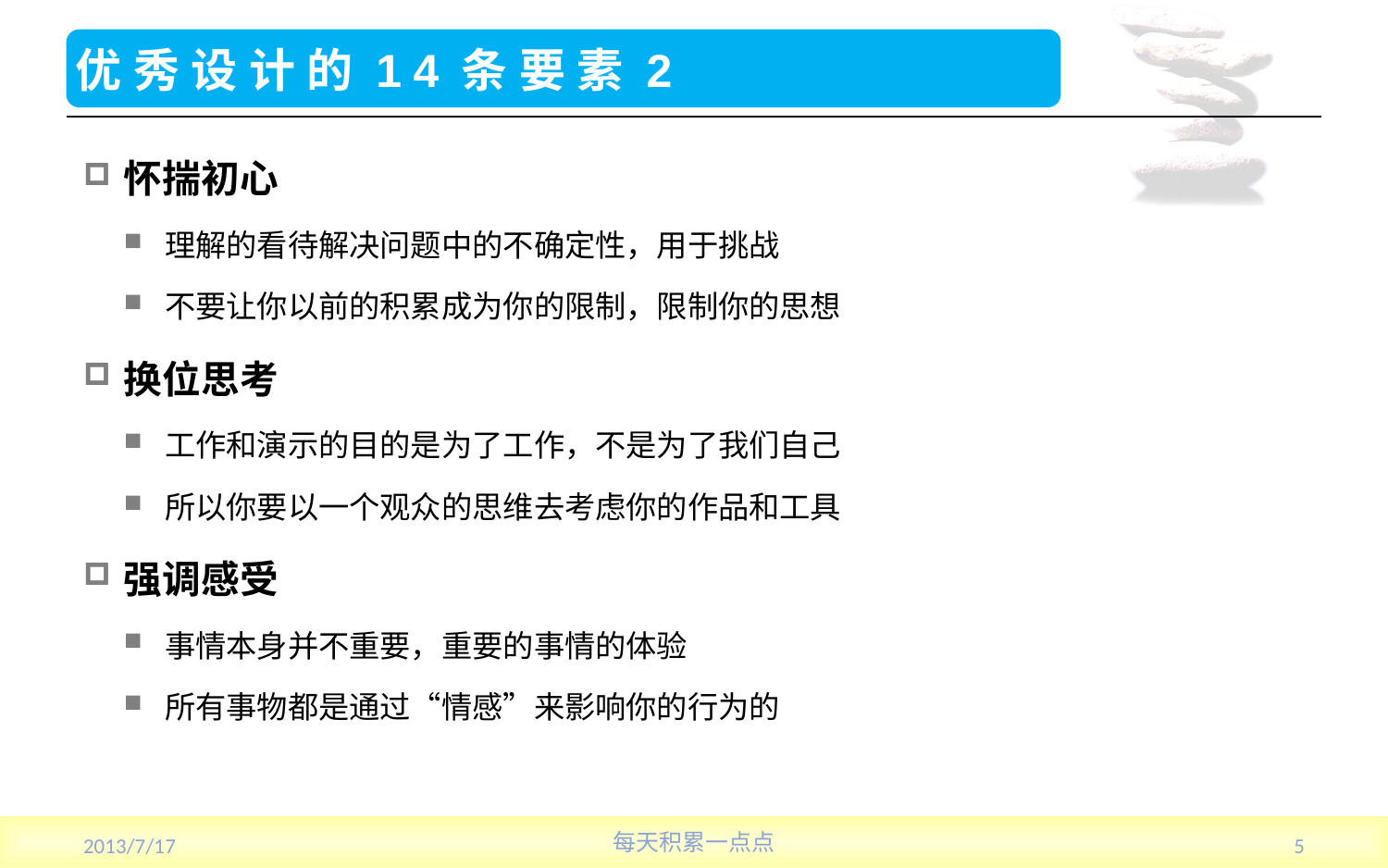

# 优秀设计的14条要素2
怀揣初心
理解的看待解决问题中的不确定性，用于挑战
不要让你以前的积累成为你的限制，限制你的思想
换位思考
工作和演示的目的是为了工作，不是为了我们自己
所以你要以一个观众的思维去考虑你的作品和工具
强调感受
事情本身并不重要，重要的事情的体验
所有事物都是通过“情感”来影响你的行为的
2013/7/17
每天积累一点点
5